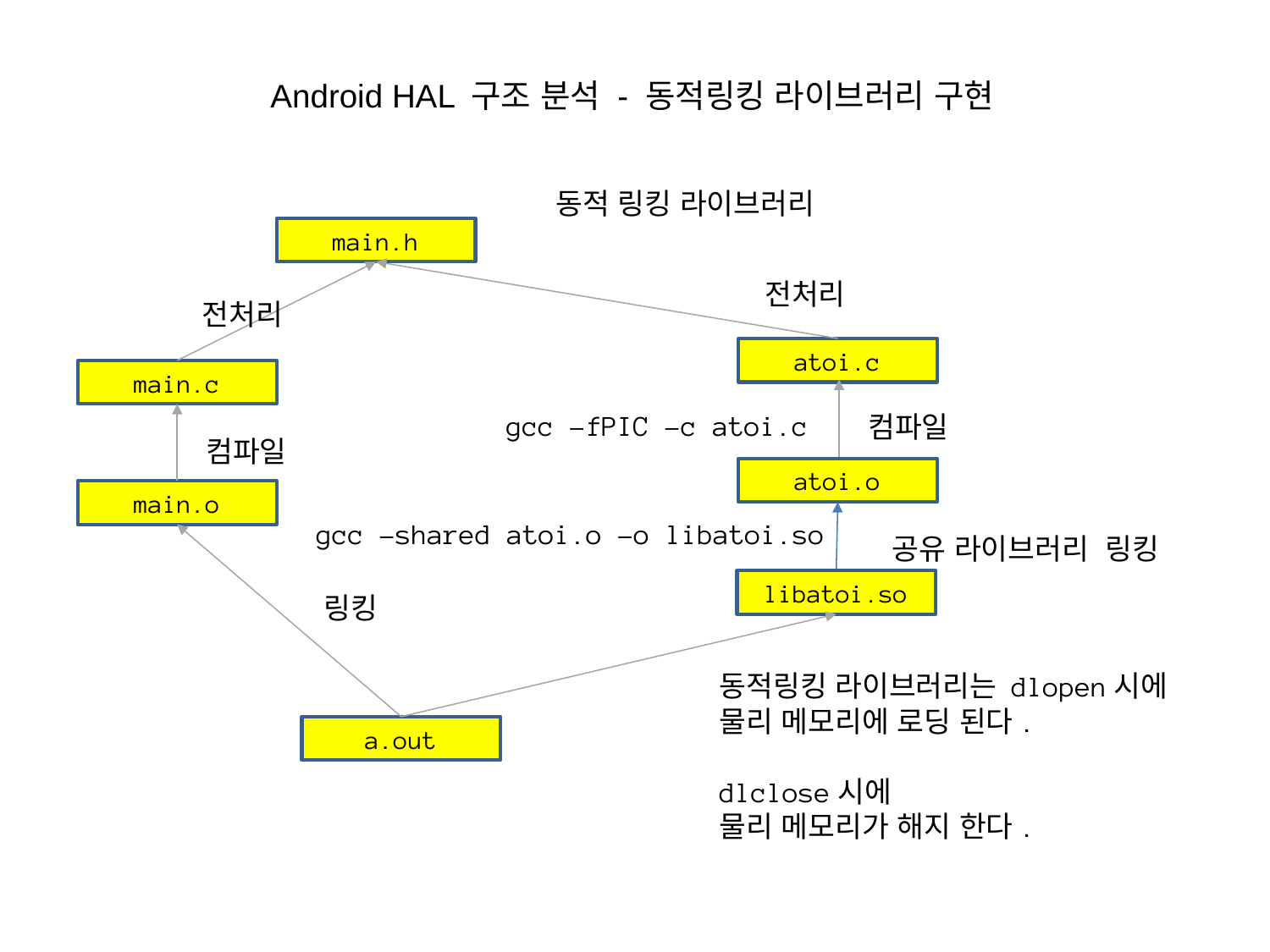

# Android HAL 구조 분석 - 동적링킹 라이브러리 구현
동적 링킹 라이브러리
main.h
전처리
전처리
atoi.c
main.c
gcc -fPIC -c atoi.c
컴파일
컴파일
atoi.o
main.o
gcc -shared atoi.o -o libatoi.so
공유 라이브러리  링킹
libatoi.so
링킹
동적링킹 라이브러리는 dlopen시에
물리 메모리에 로딩 된다.

dlclose시에
물리 메모리가 해지 한다.
a.out